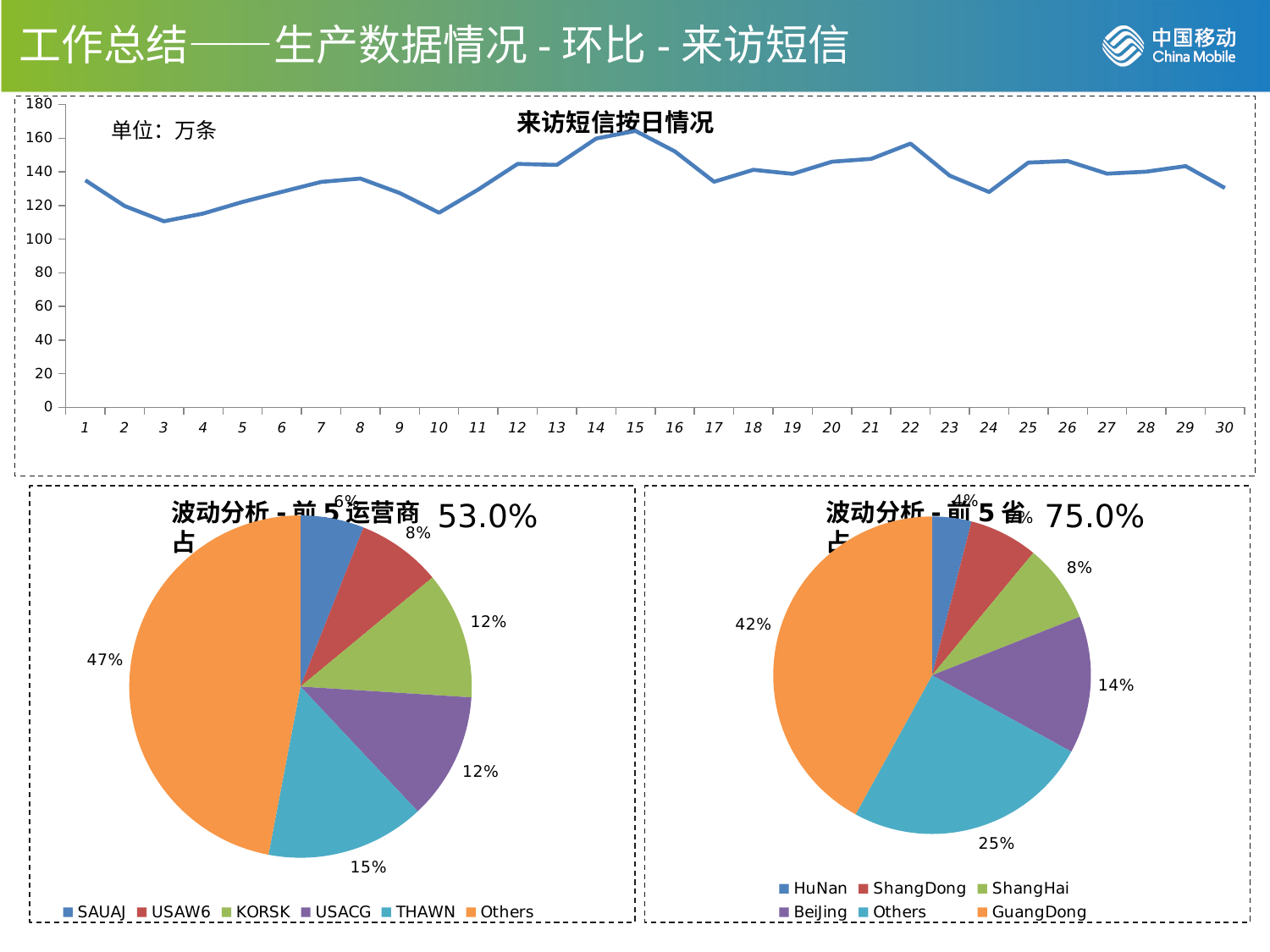

工作总结——生产数据情况-环比-来访短信

### Chart

| Category |  |
|---|---|
| 1 | 135.0 |
| 2 | 119.7 |
| 3 | 110.6 |
| 4 | 115.2 |
| 5 | 122.1 |
| 6 | 128.1 |
| 7 | 134.0 |
| 8 | 136.0 |
| 9 | 127.4 |
| 10 | 115.7 |
| 11 | 129.5 |
| 12 | 144.7 |
| 13 | 144.1 |
| 14 | 159.8 |
| 15 | 164.3 |
| 16 | 152.2 |
| 17 | 134.1 |
| 18 | 141.2 |
| 19 | 138.8 |
| 20 | 146.0 |
| 21 | 147.7 |
| 22 | 156.8 |
| 23 | 137.7 |
| 24 | 128.0 |
| 25 | 145.5 |
| 26 | 146.4 |
| 27 | 138.9 |
| 28 | 140.1 |
| 29 | 143.4 |
| 30 | 130.4 |
来访短信按日情况
单位：万条

### Chart

| Category |  |
|---|---|
| SAUAJ | 0.06 |
| USAW6 | 0.08 |
| KORSK | 0.12 |
| USACG | 0.12 |
| THAWN | 0.15 |
| Others | 0.47 |

### Chart

| Category |  |
|---|---|
| HuNan | 0.04 |
| ShangDong | 0.07 |
| ShangHai | 0.08 |
| BeiJing | 0.14 |
| Others | 0.25 |
| GuangDong | 0.42 |
53.0%
75.0%